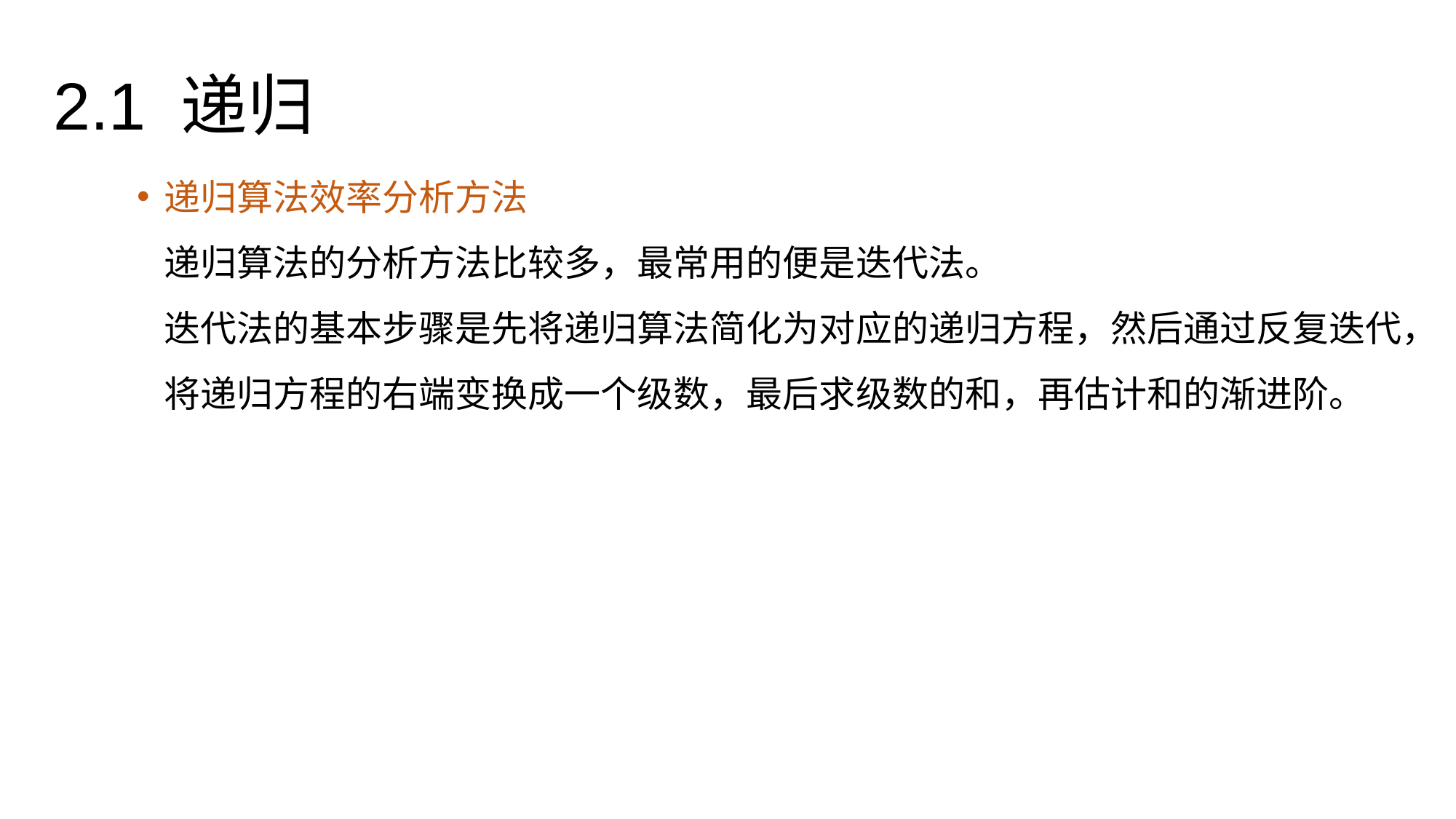

# 2.1 递归
递归算法效率分析方法 
递归算法的分析方法比较多，最常用的便是迭代法。 
迭代法的基本步骤是先将递归算法简化为对应的递归方程，然后通过反复迭代，将递归方程的右端变换成一个级数，最后求级数的和，再估计和的渐进阶。
5